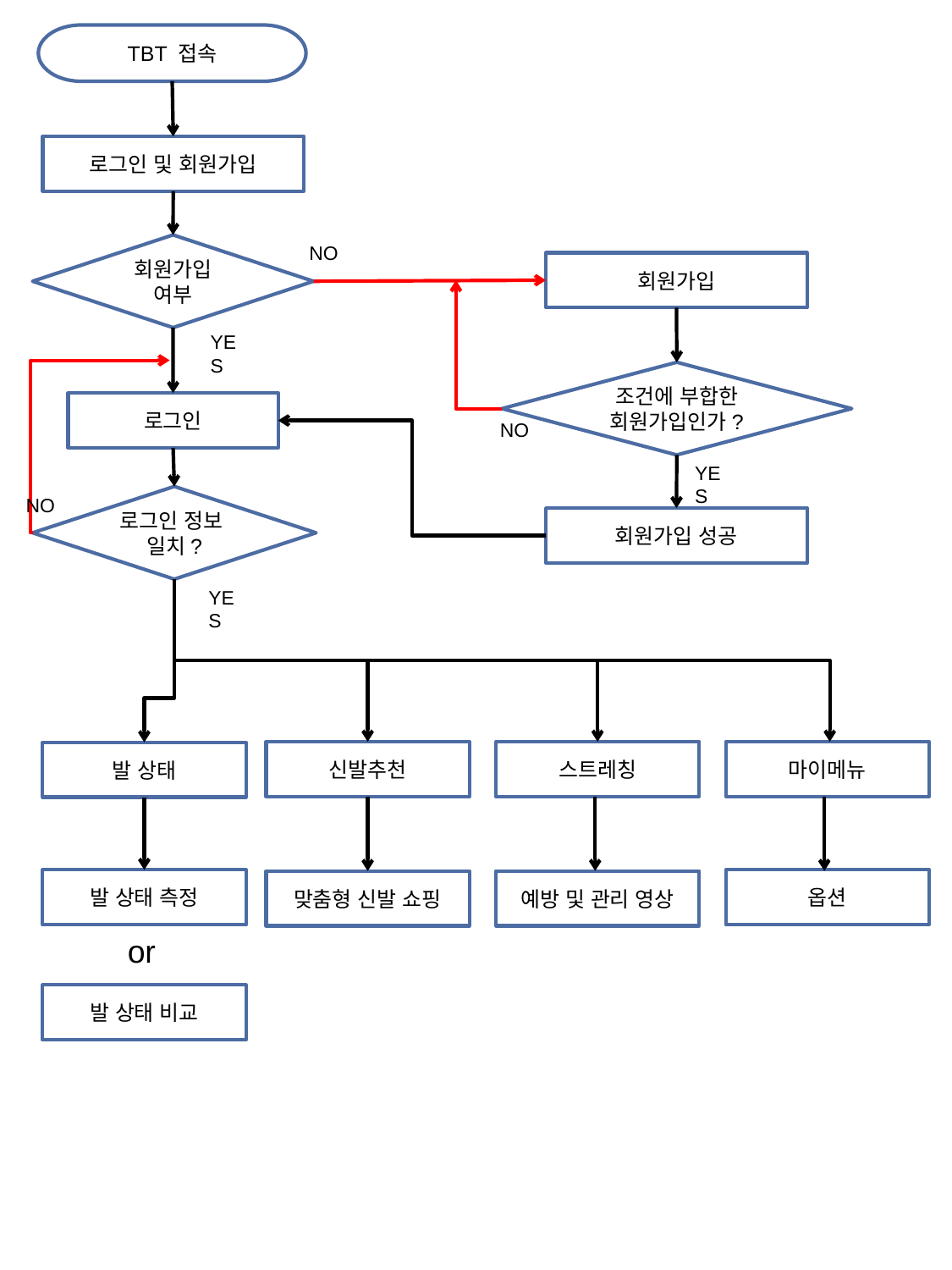

TBT 접속
로그인 및 회원가입
NO
회원가입
여부
회원가입
YES
조건에 부합한 회원가입인가?
로그인
NO
YES
NO
로그인 정보
일치?
회원가입 성공
YES
신발추천
스트레칭
마이메뉴
발 상태
옵션
발 상태 측정
맞춤형 신발 쇼핑
예방 및 관리 영상
or
발 상태 비교